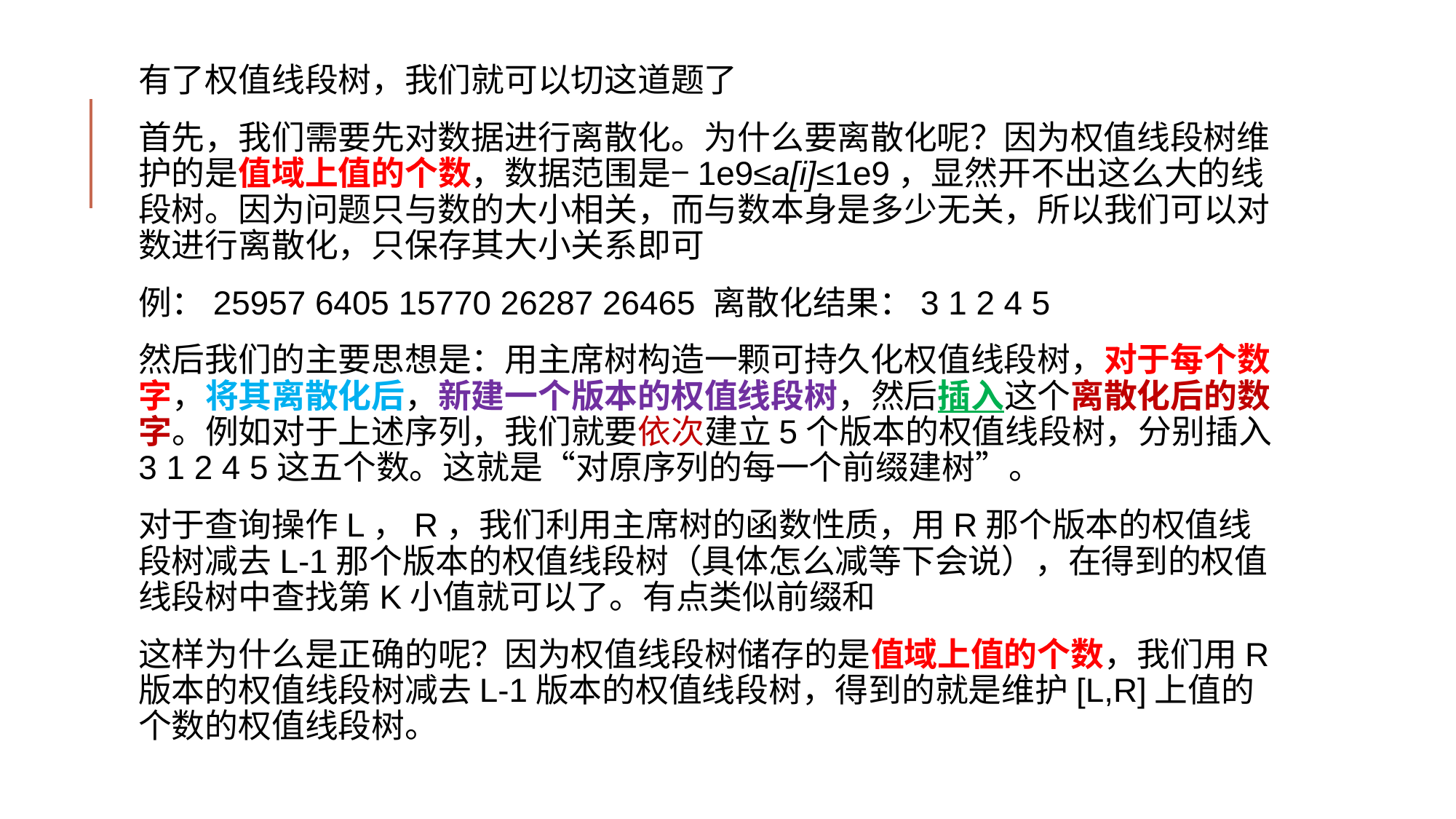

有了权值线段树，我们就可以切这道题了
首先，我们需要先对数据进行离散化。为什么要离散化呢？因为权值线段树维护的是值域上值的个数，数据范围是−1e9≤a[i]≤1e9，显然开不出这么大的线段树。因为问题只与数的大小相关，而与数本身是多少无关，所以我们可以对数进行离散化，只保存其大小关系即可
例：25957 6405 15770 26287 26465 离散化结果：3 1 2 4 5
然后我们的主要思想是：用主席树构造一颗可持久化权值线段树，对于每个数字，将其离散化后，新建一个版本的权值线段树，然后插入这个离散化后的数字。例如对于上述序列，我们就要依次建立5个版本的权值线段树，分别插入3 1 2 4 5这五个数。这就是“对原序列的每一个前缀建树”。
对于查询操作L，R，我们利用主席树的函数性质，用R那个版本的权值线段树减去L-1那个版本的权值线段树（具体怎么减等下会说），在得到的权值线段树中查找第K小值就可以了。有点类似前缀和
这样为什么是正确的呢？因为权值线段树储存的是值域上值的个数，我们用R版本的权值线段树减去L-1版本的权值线段树，得到的就是维护[L,R]上值的个数的权值线段树。